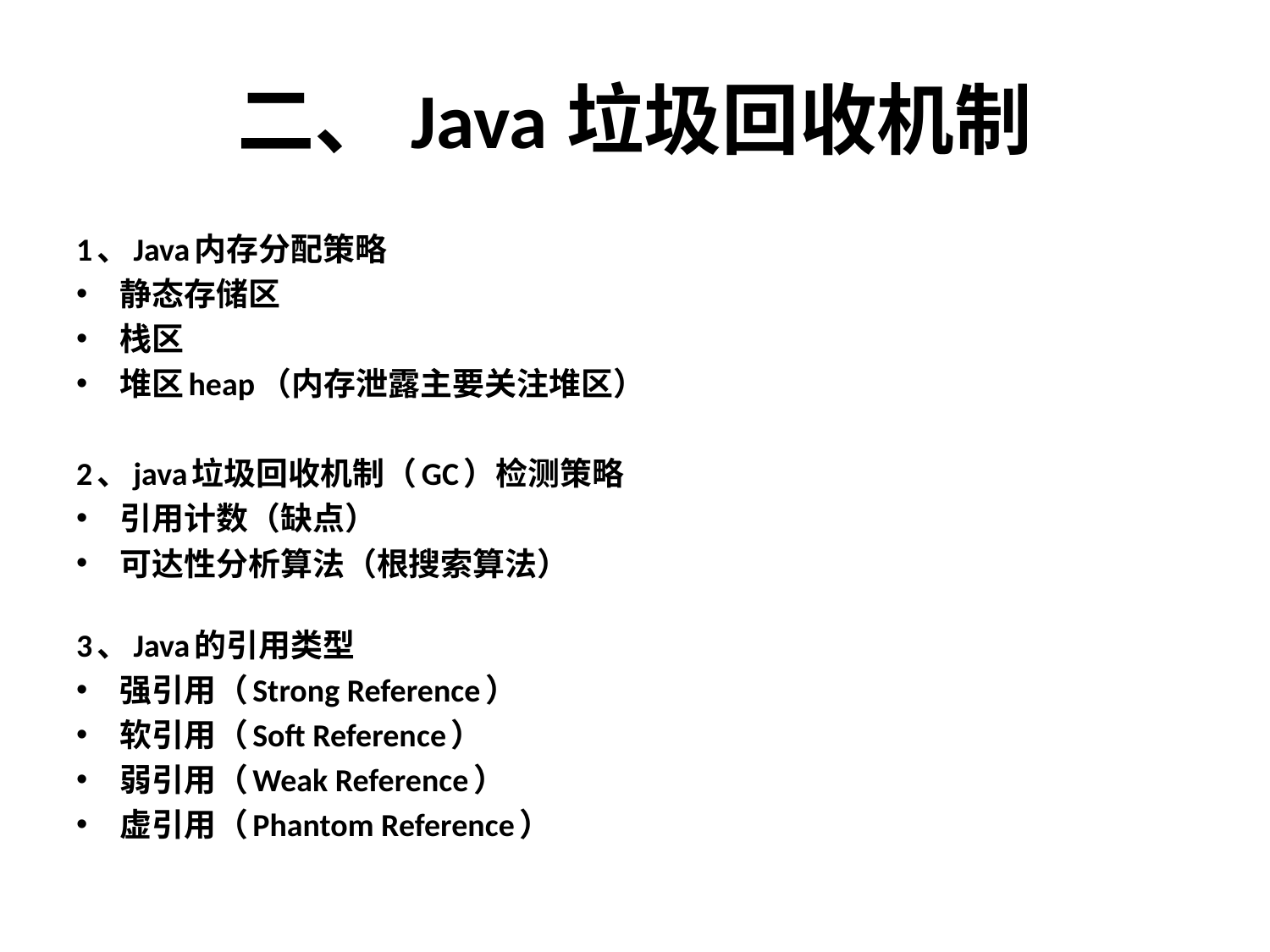

# 二、Java垃圾回收机制
1、Java内存分配策略
静态存储区
栈区
堆区heap（内存泄露主要关注堆区）

2、java垃圾回收机制（GC）检测策略
引用计数（缺点）
可达性分析算法（根搜索算法）

3、Java的引用类型
强引用（Strong Reference）
软引用（Soft Reference）
弱引用（Weak Reference）
虚引用（Phantom Reference）